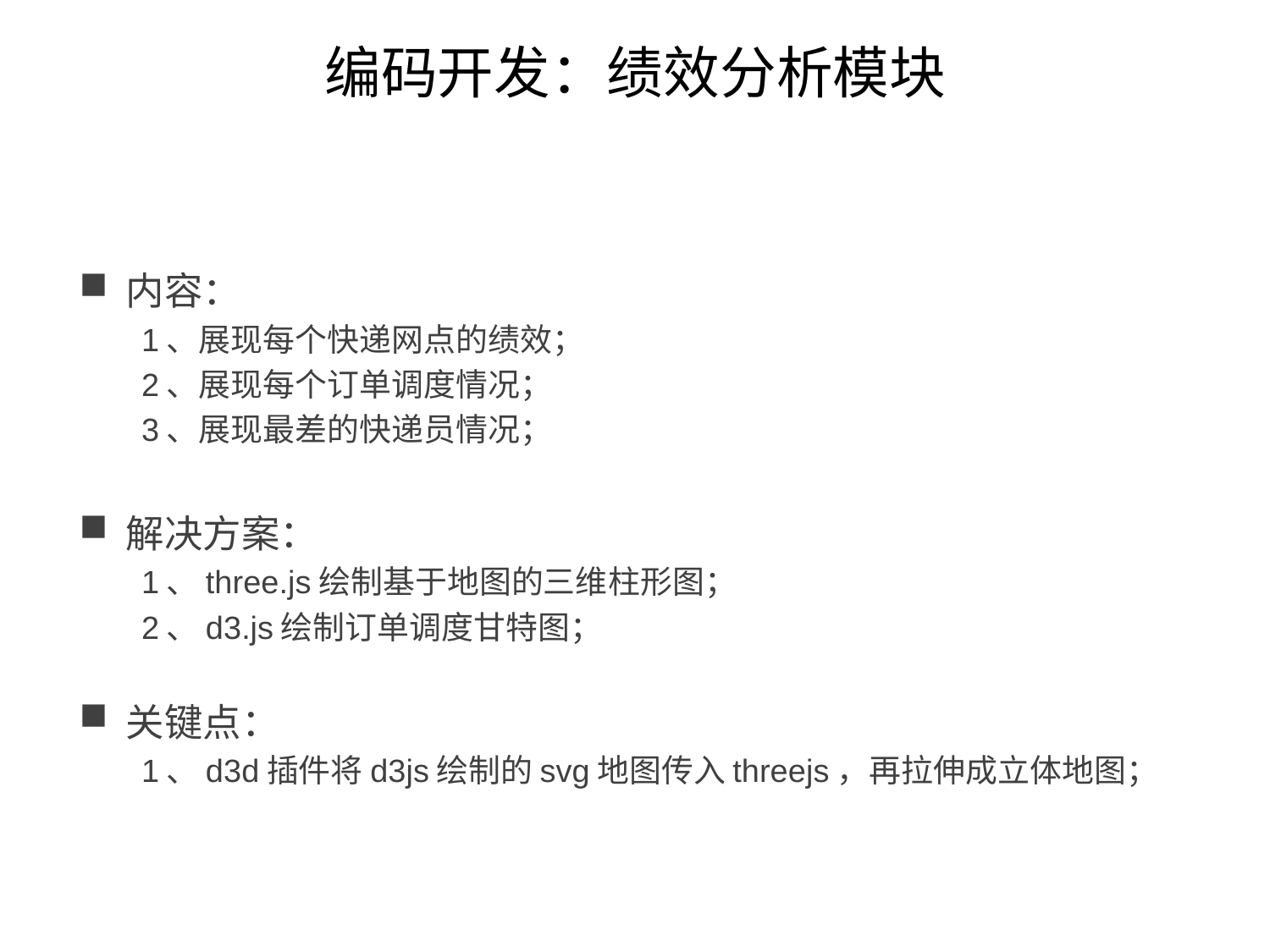

# 编码开发：绩效分析模块
内容：
1、展现每个快递网点的绩效；
2、展现每个订单调度情况；
3、展现最差的快递员情况；

解决方案：
1、three.js绘制基于地图的三维柱形图；
2、d3.js绘制订单调度甘特图；

关键点：
1、d3d插件将d3js绘制的svg地图传入threejs，再拉伸成立体地图；